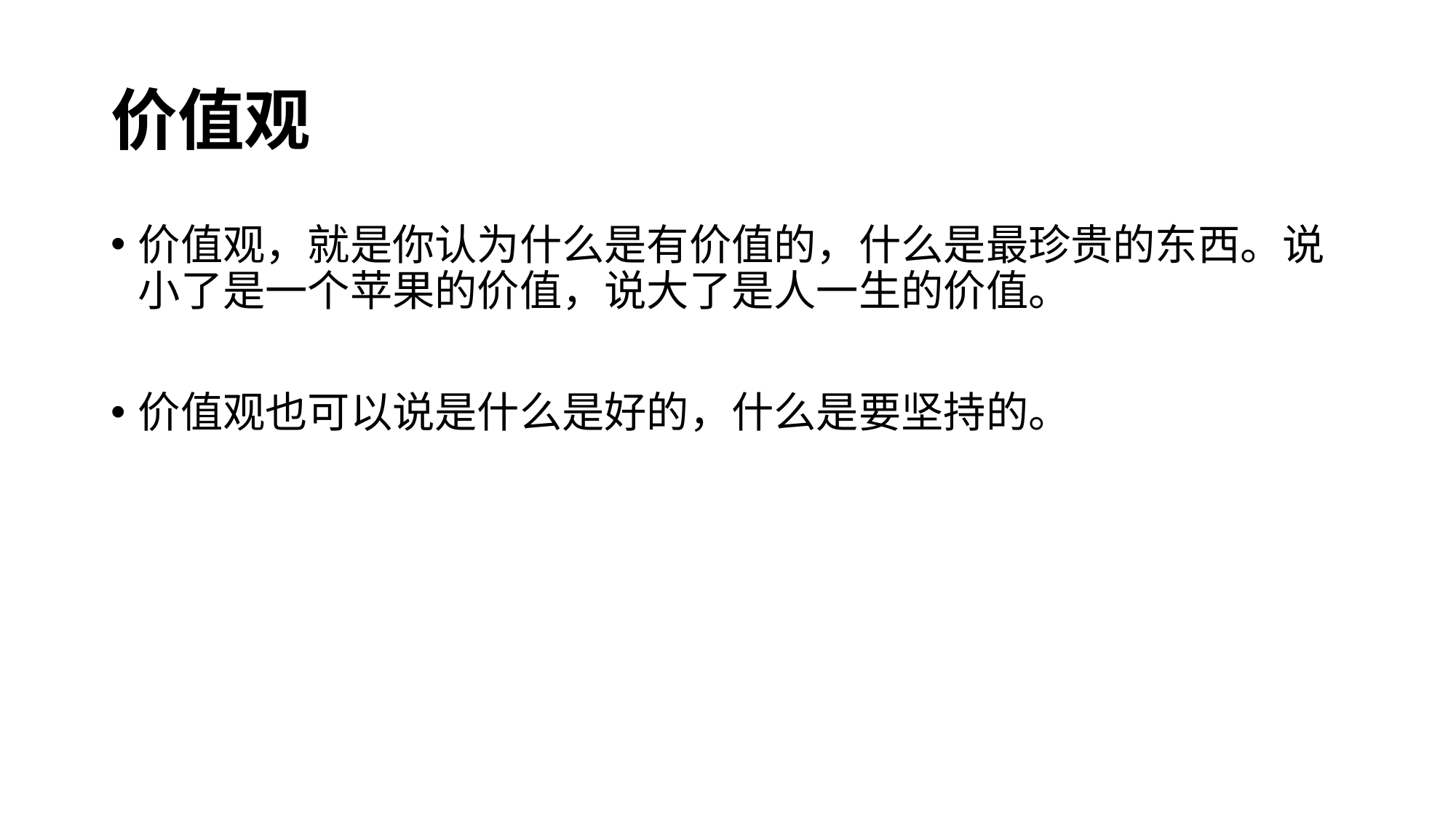

# 价值观
价值观，就是你认为什么是有价值的，什么是最珍贵的东西。说小了是一个苹果的价值，说大了是人一生的价值。

价值观也可以说是什么是好的，什么是要坚持的。